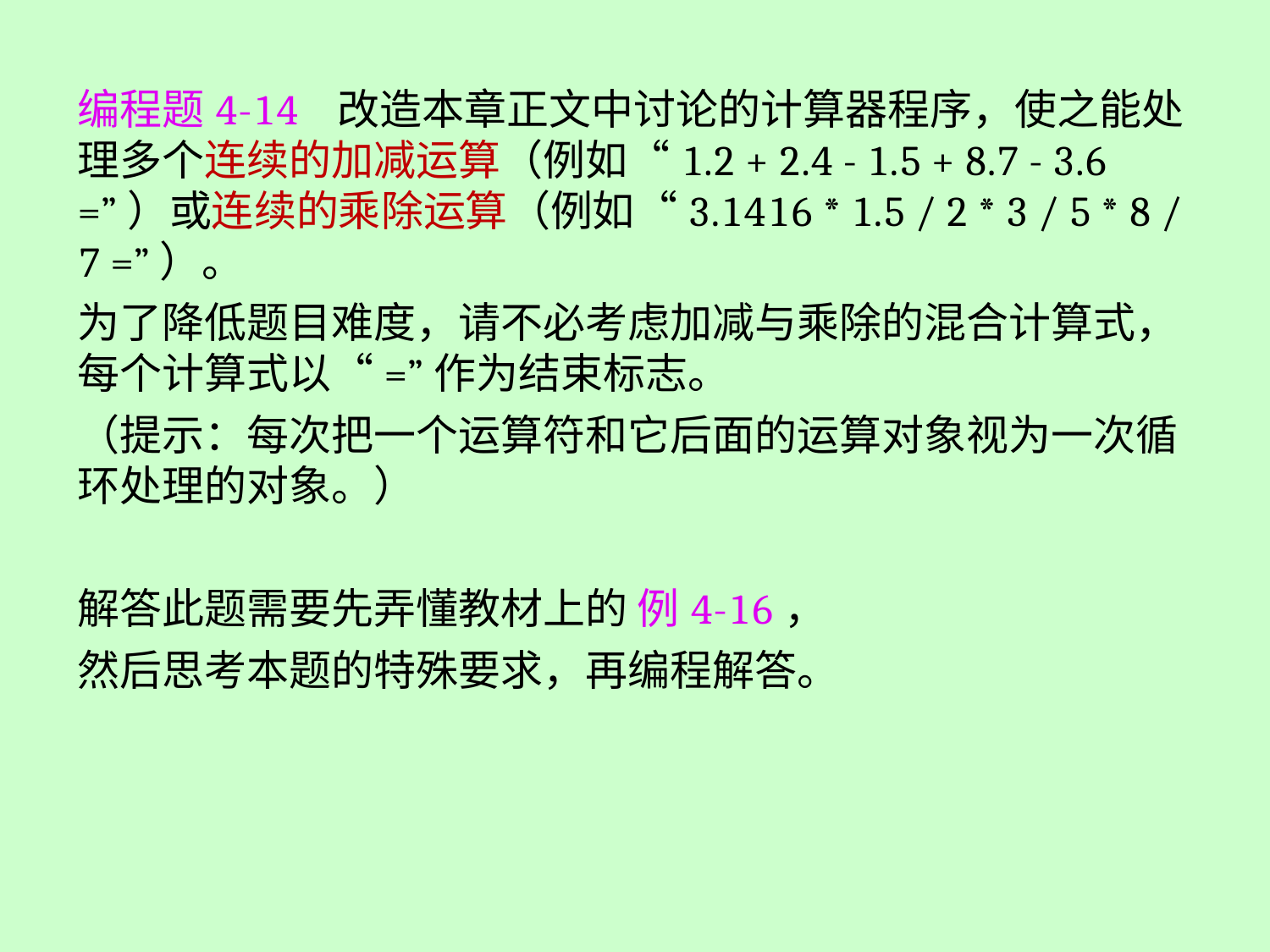

编程题4-14   改造本章正文中讨论的计算器程序，使之能处理多个连续的加减运算（例如“1.2 + 2.4 - 1.5 + 8.7 - 3.6 =”）或连续的乘除运算（例如“3.1416 * 1.5 / 2 * 3 / 5 * 8 / 7 =”）。
为了降低题目难度，请不必考虑加减与乘除的混合计算式，每个计算式以“=”作为结束标志。
（提示：每次把一个运算符和它后面的运算对象视为一次循环处理的对象。）

解答此题需要先弄懂教材上的 例4-16，
然后思考本题的特殊要求，再编程解答。

106